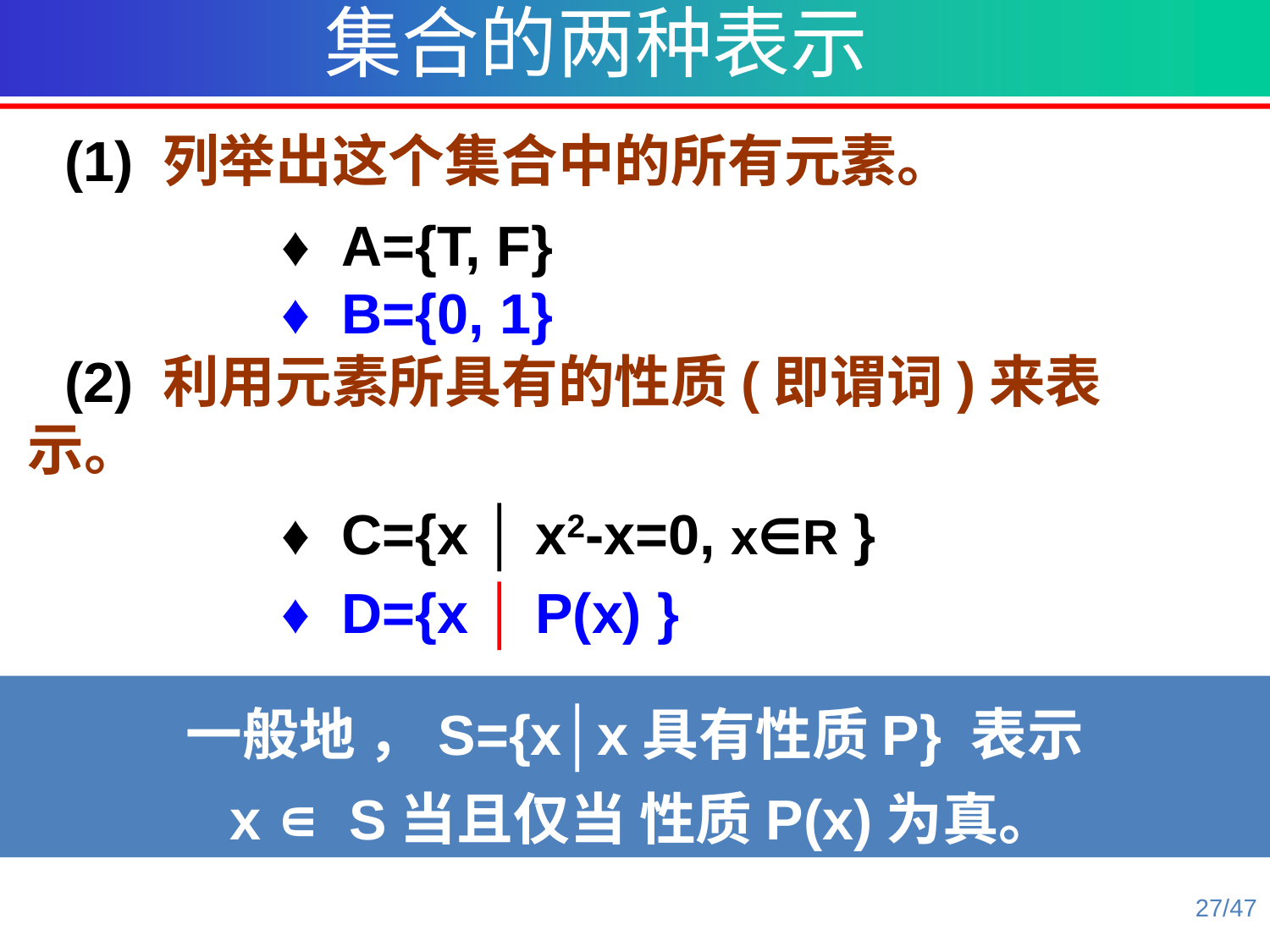

集合的两种表示
(1) 列举出这个集合中的所有元素。
		♦  A={T, F}
		♦  B={0, 1}

(2) 利用元素所具有的性质(即谓词)来表示。
		♦  C={x │ x2-x=0, x∈R }
		♦  D={x │ P(x) }
一般地 ，S={x│x具有性质P} 表示
 x ∊ S当且仅当 性质P(x)为真。
27/47